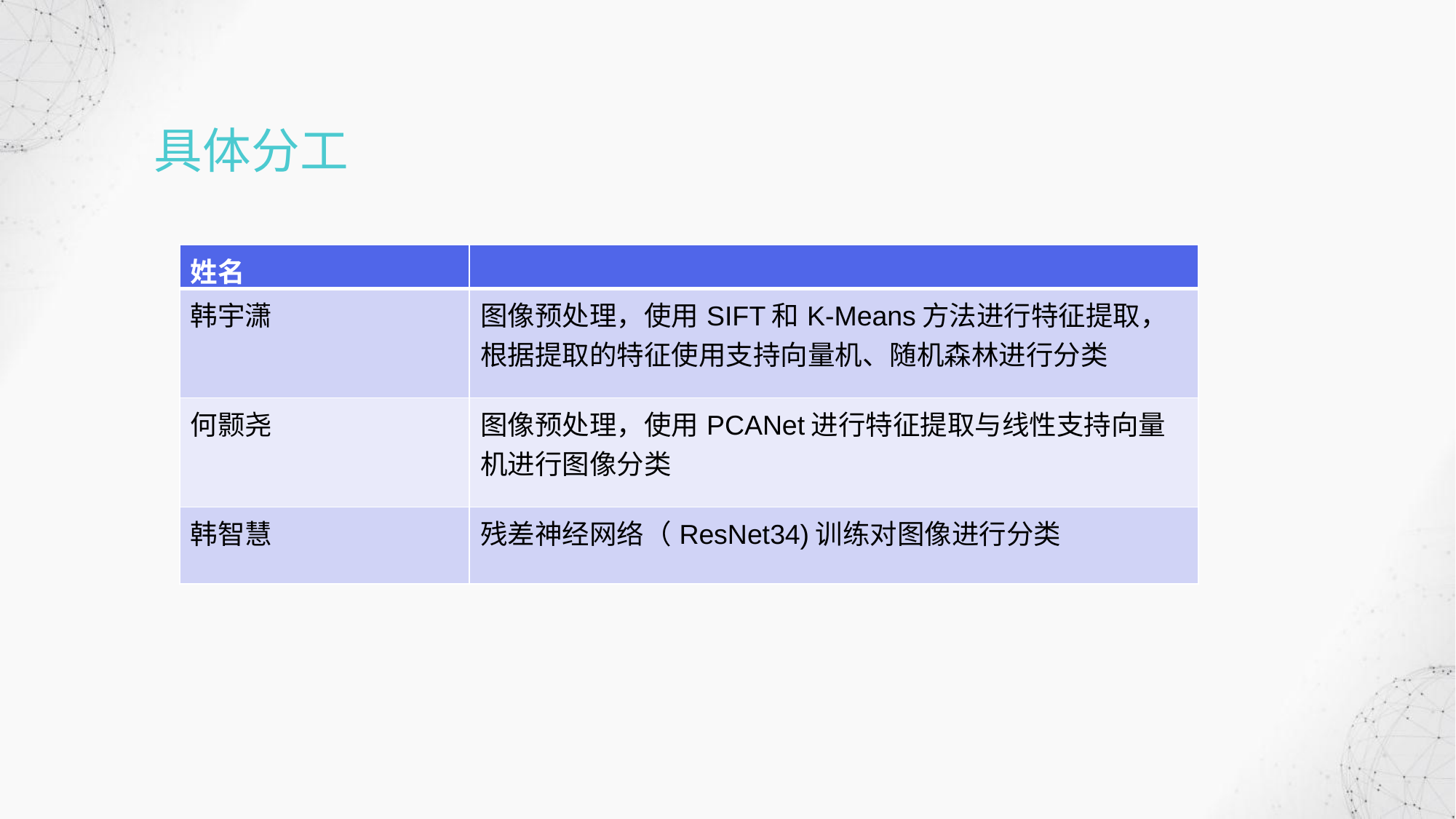

具体分工

| 姓名 |  |
| --- | --- |
| 韩宇潇 | 图像预处理，使用SIFT和K-Means方法进行特征提取，根据提取的特征使用支持向量机、随机森林进行分类 |
| 何颢尧 | 图像预处理，使用PCANet进行特征提取与线性支持向量机进行图像分类 |
| 韩智慧 | 残差神经网络（ResNet34)训练对图像进行分类 |